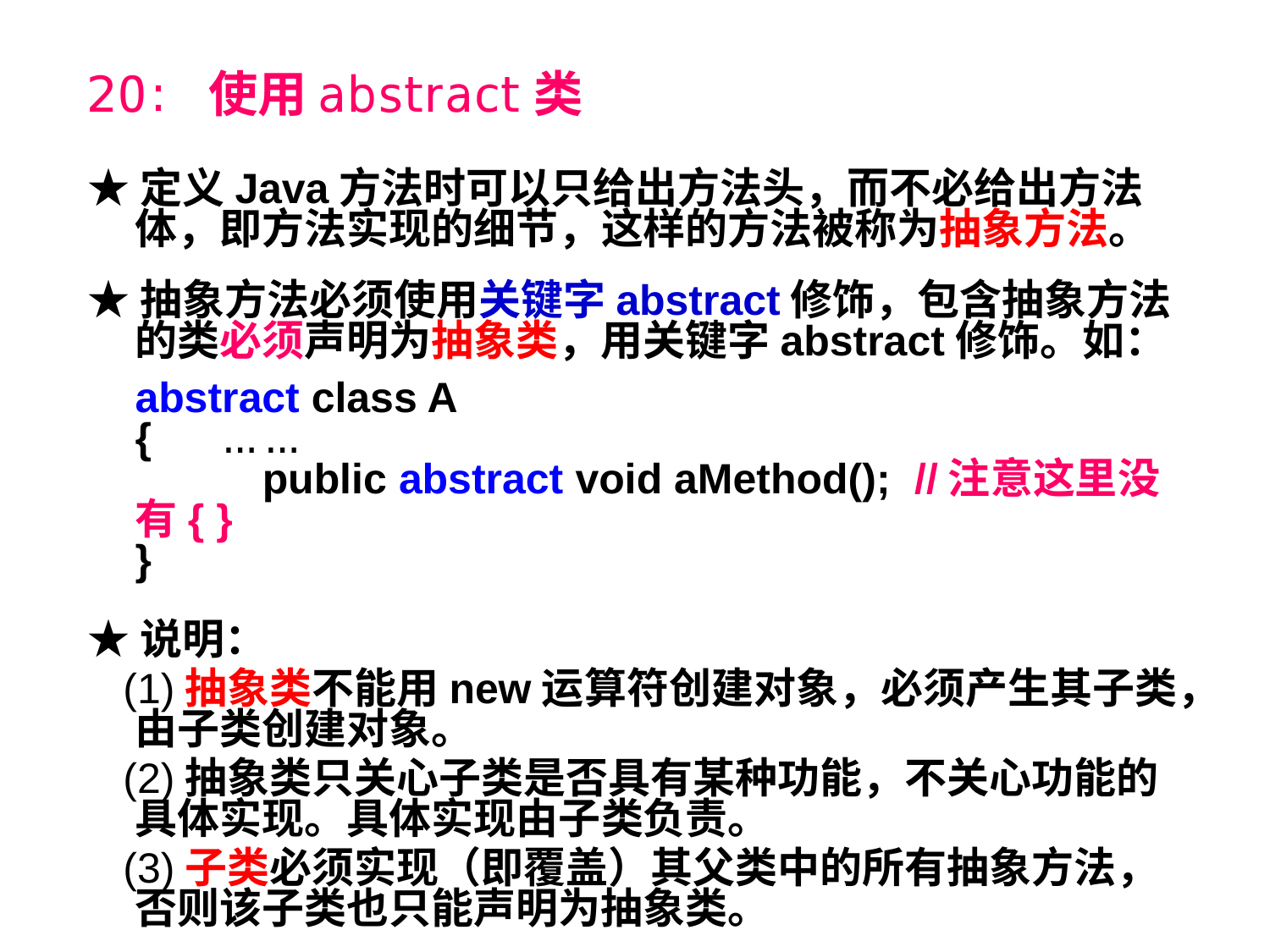

20:  使用abstract类
★定义Java方法时可以只给出方法头，而不必给出方法体，即方法实现的细节，这样的方法被称为抽象方法。

★抽象方法必须使用关键字abstract修饰，包含抽象方法的类必须声明为抽象类，用关键字abstract修饰。如：

    abstract class A
    {      ……
		public abstract void aMethod();  //注意这里没有{ }
    }

★说明：
   (1)抽象类不能用new运算符创建对象，必须产生其子类，由子类创建对象。
   (2)抽象类只关心子类是否具有某种功能，不关心功能的具体实现。具体实现由子类负责。
   (3)子类必须实现（即覆盖）其父类中的所有抽象方法，否则该子类也只能声明为抽象类。